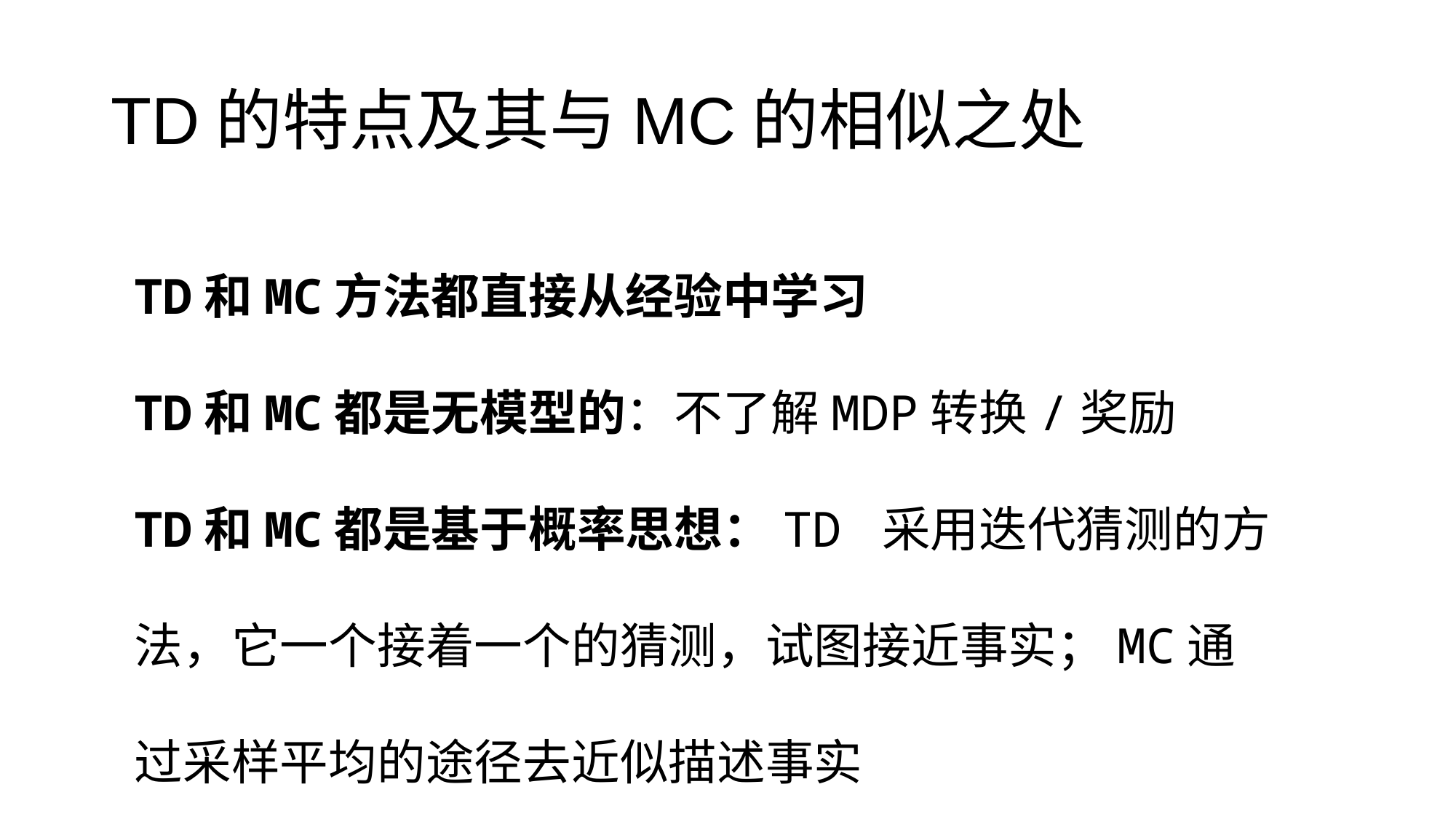

# TD的特点及其与MC的相似之处
TD和MC方法都直接从经验中学习
TD和MC都是无模型的：不了解MDP转换/奖励
TD和MC都是基于概率思想：TD 采用迭代猜测的方法，它一个接着一个的猜测，试图接近事实；MC通过采样平均的途径去近似描述事实